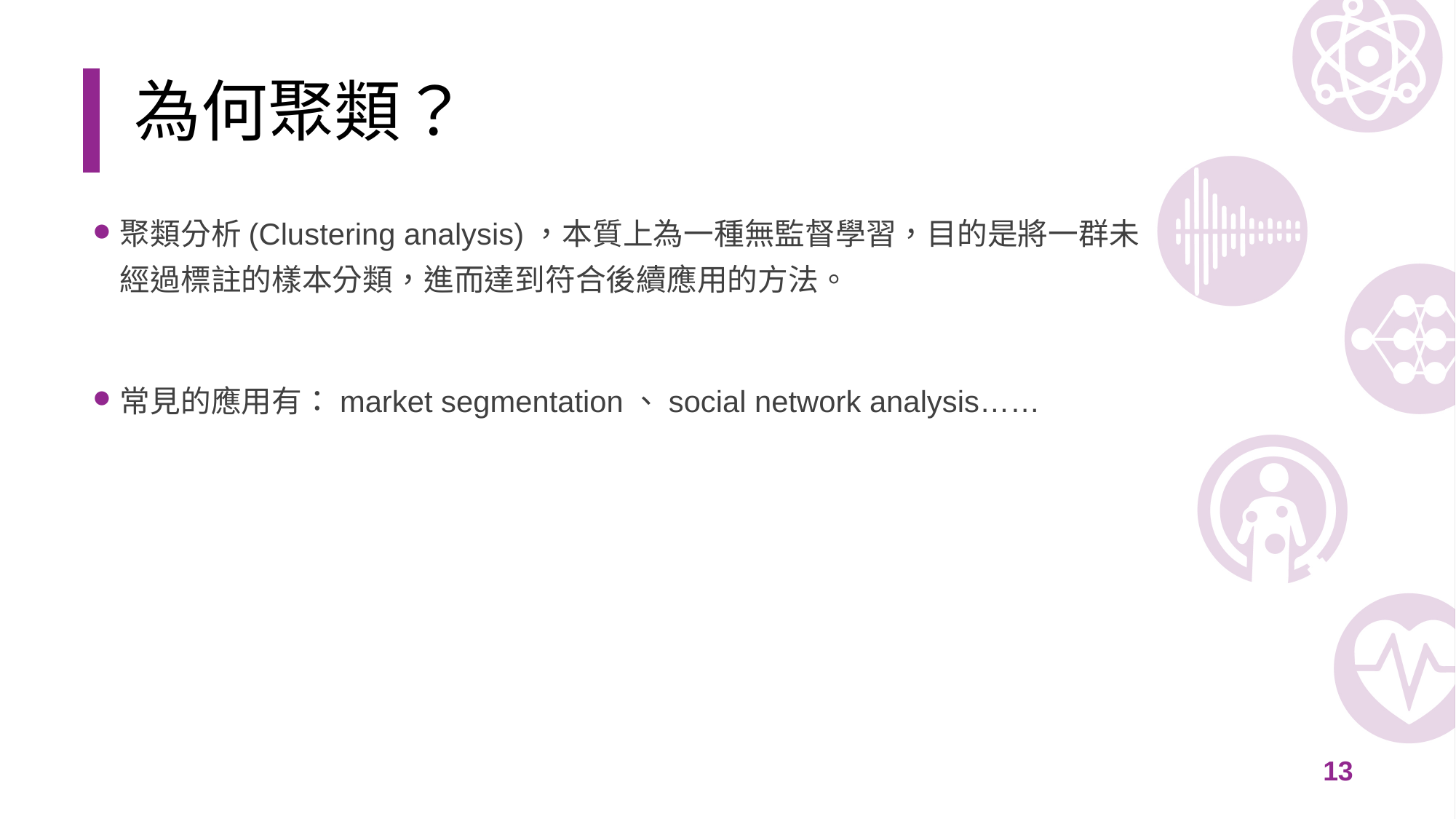

# 為何聚類？
聚類分析(Clustering analysis)，本質上為一種無監督學習，目的是將一群未經過標註的樣本分類，進而達到符合後續應用的方法。

常見的應用有：market segmentation、social network analysis……

13